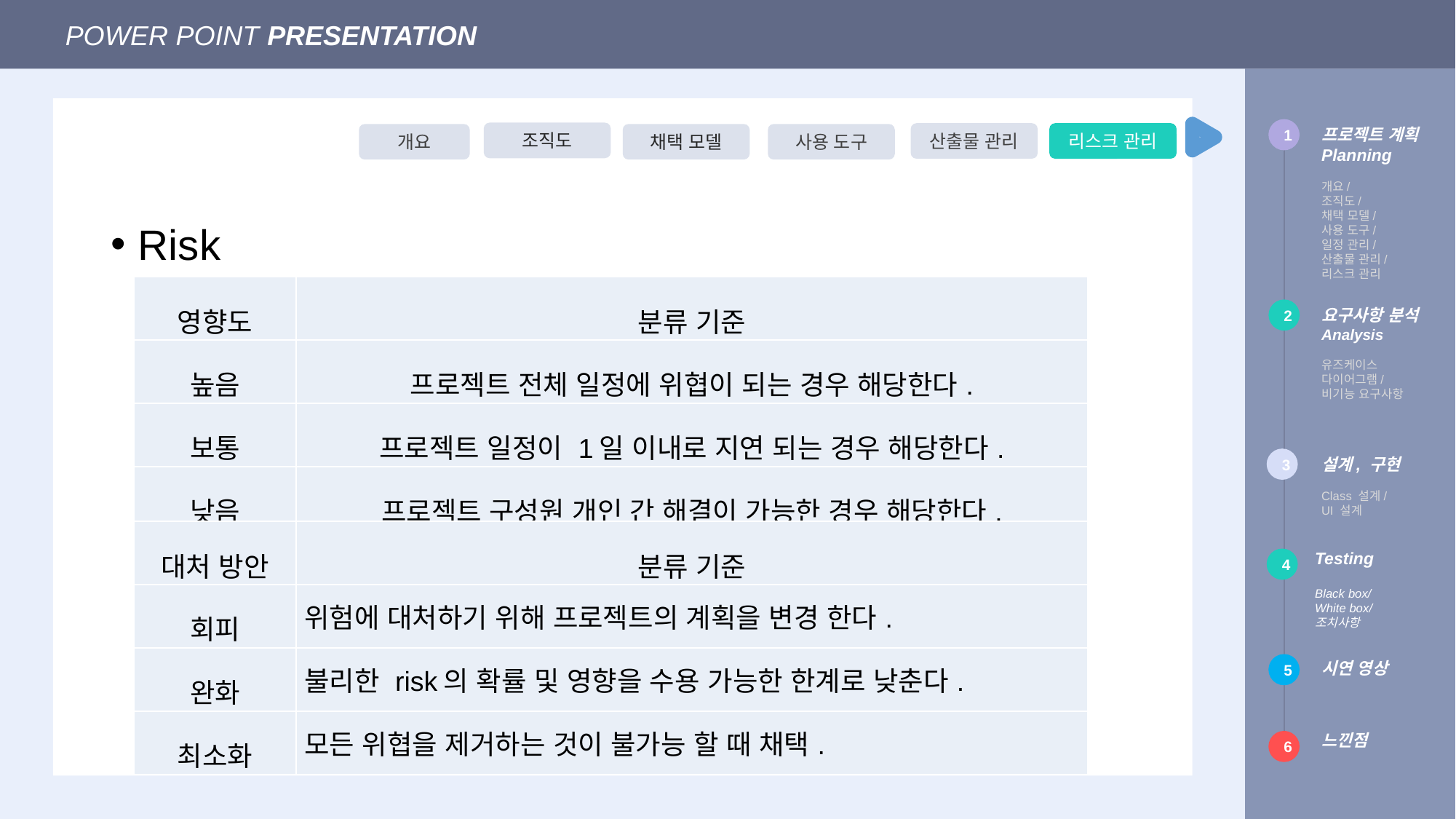

POWER POINT PRESENTATION

1
프로젝트 계획
Planning

개요/
조직도/
채택 모델/
사용 도구/
일정 관리/
산출물 관리/
리스크 관리

조직도
산출물 관리
리스크 관리
개요
채택 모델
사용 도구
Risk
| 영향도 | 분류 기준 |
| --- | --- |
| 높음 | 프로젝트 전체 일정에 위협이 되는 경우 해당한다. |
| 보통 | 프로젝트 일정이 1일 이내로 지연 되는 경우 해당한다. |
| 낮음 | 프로젝트 구성원 개인 간 해결이 가능한 경우 해당한다. |
2
요구사항 분석Analysis

유즈케이스
다이어그램/
비기능 요구사항
3
설계, 구현

Class 설계/
UI 설계
| 대처 방안 | 분류 기준 |
| --- | --- |
| 회피 | 위험에 대처하기 위해 프로젝트의 계획을 변경 한다. |
| 완화 | 불리한 risk의 확률 및 영향을 수용 가능한 한계로 낮춘다. |
| 최소화 | 모든 위협을 제거하는 것이 불가능 할 때 채택. |
Testing

Black box/
White box/
조치사항
4
시연 영상
5
느낀점
6